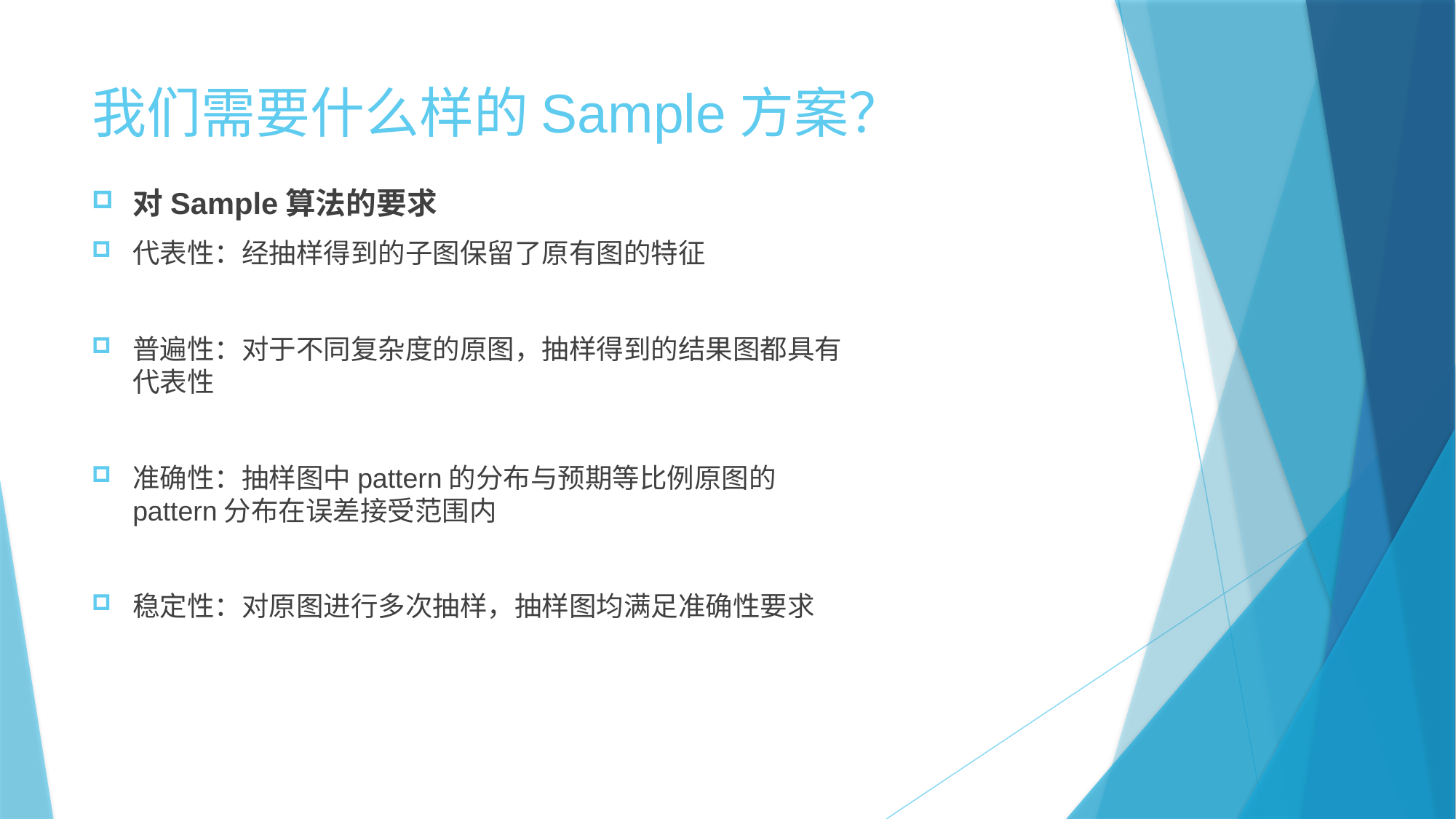

# 我们需要什么样的Sample方案？
对Sample算法的要求
代表性：经抽样得到的子图保留了原有图的特征

普遍性：对于不同复杂度的原图，抽样得到的结果图都具有代表性

准确性：抽样图中pattern的分布与预期等比例原图的pattern分布在误差接受范围内

稳定性：对原图进行多次抽样，抽样图均满足准确性要求